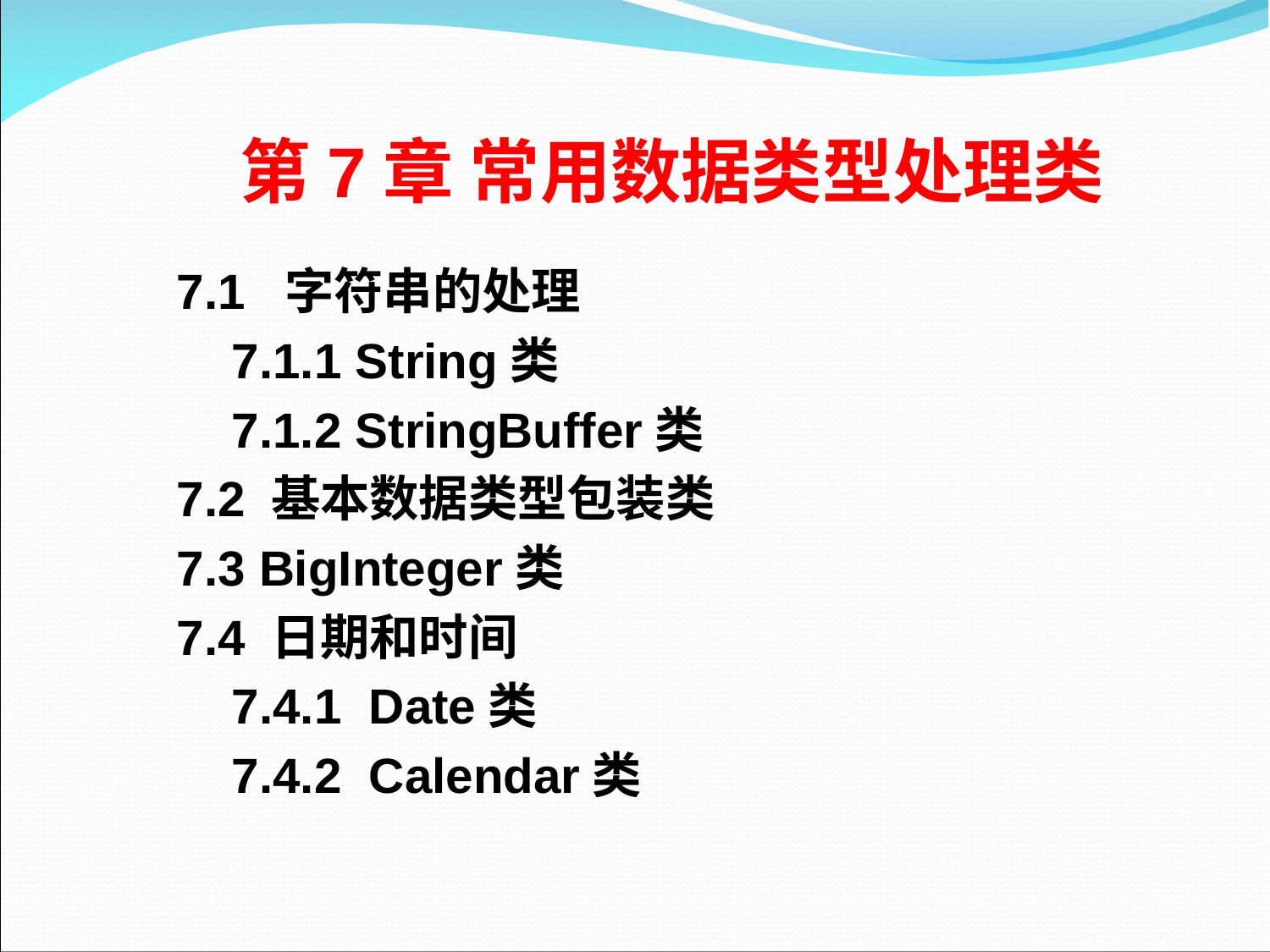

# 第7章 常用数据类型处理类
7.1  字符串的处理
    7.1.1 String类
    7.1.2 StringBuffer类
7.2 基本数据类型包装类
7.3 BigInteger类
7.4 日期和时间
    7.4.1  Date类
    7.4.2  Calendar类